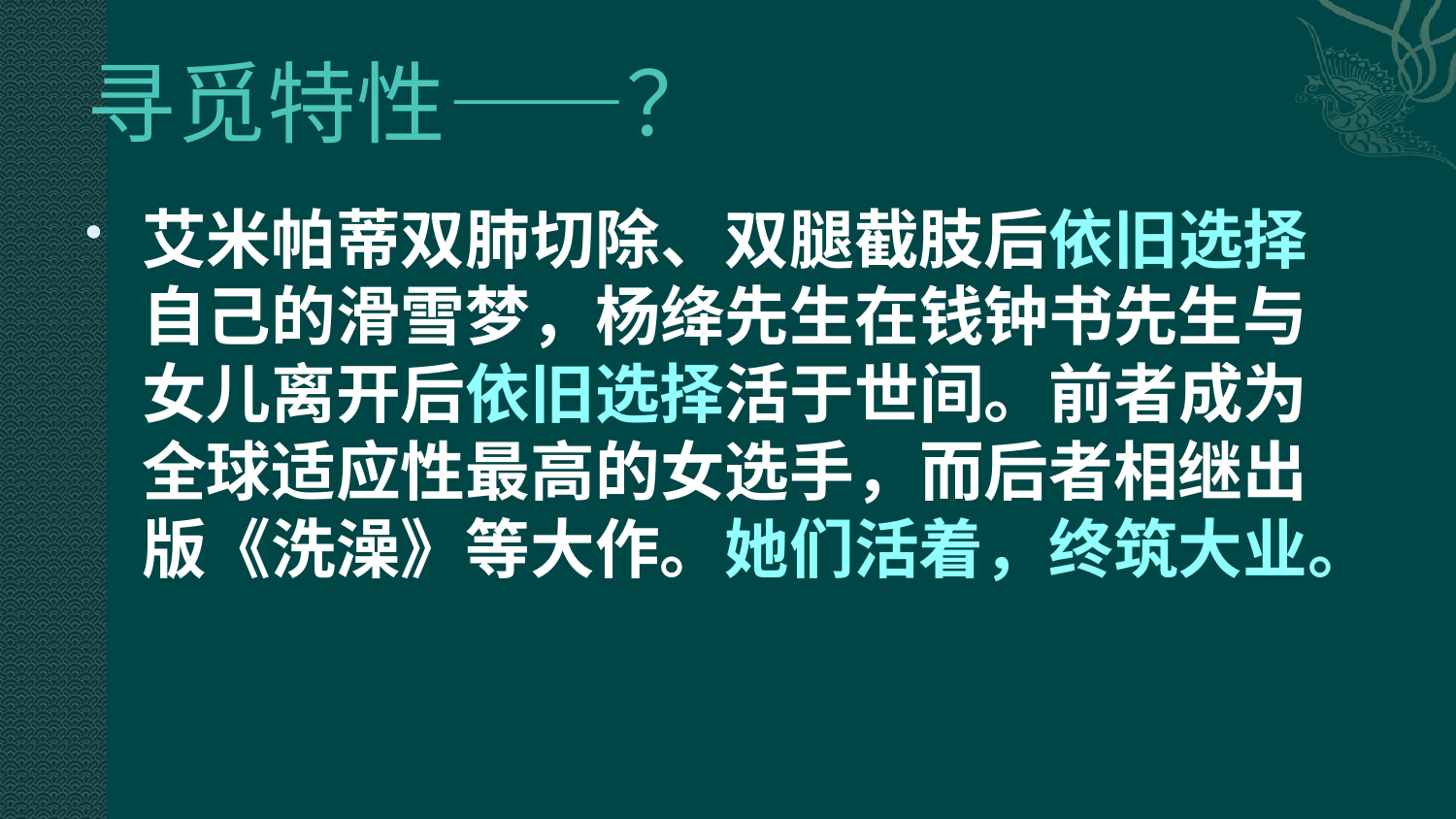

# 寻觅特性——？
艾米帕蒂双肺切除、双腿截肢后依旧选择自己的滑雪梦，杨绛先生在钱钟书先生与女儿离开后依旧选择活于世间。前者成为全球适应性最高的女选手，而后者相继出版《洗澡》等大作。她们活着，终筑大业。